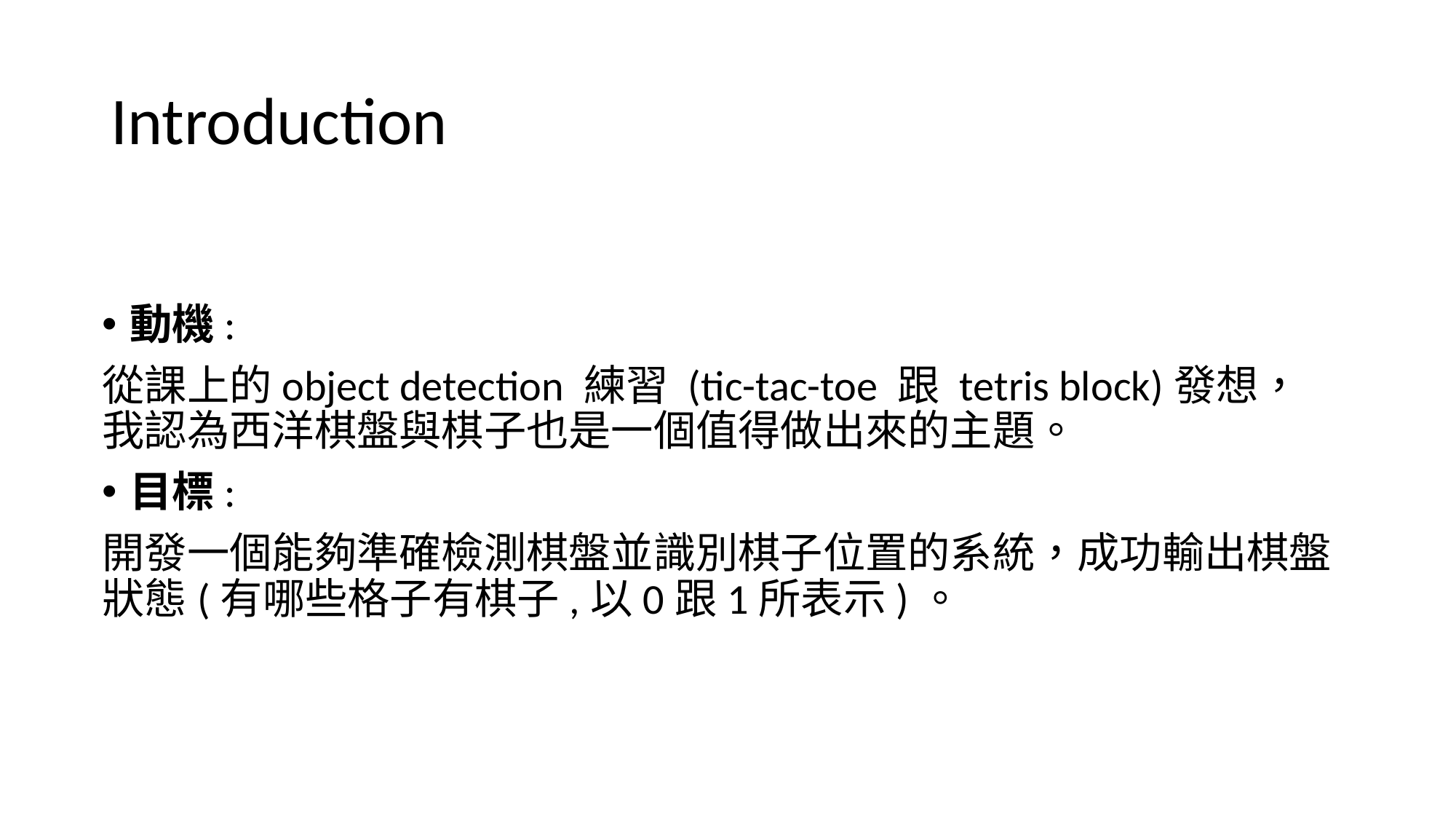

# Introduction
動機:
從課上的object detection 練習 (tic-tac-toe 跟 tetris block)發想，
我認為西洋棋盤與棋子也是一個值得做出來的主題。
目標:
開發一個能夠準確檢測棋盤並識別棋子位置的系統，成功輸出棋盤狀態(有哪些格子有棋子,以0跟1所表示)。